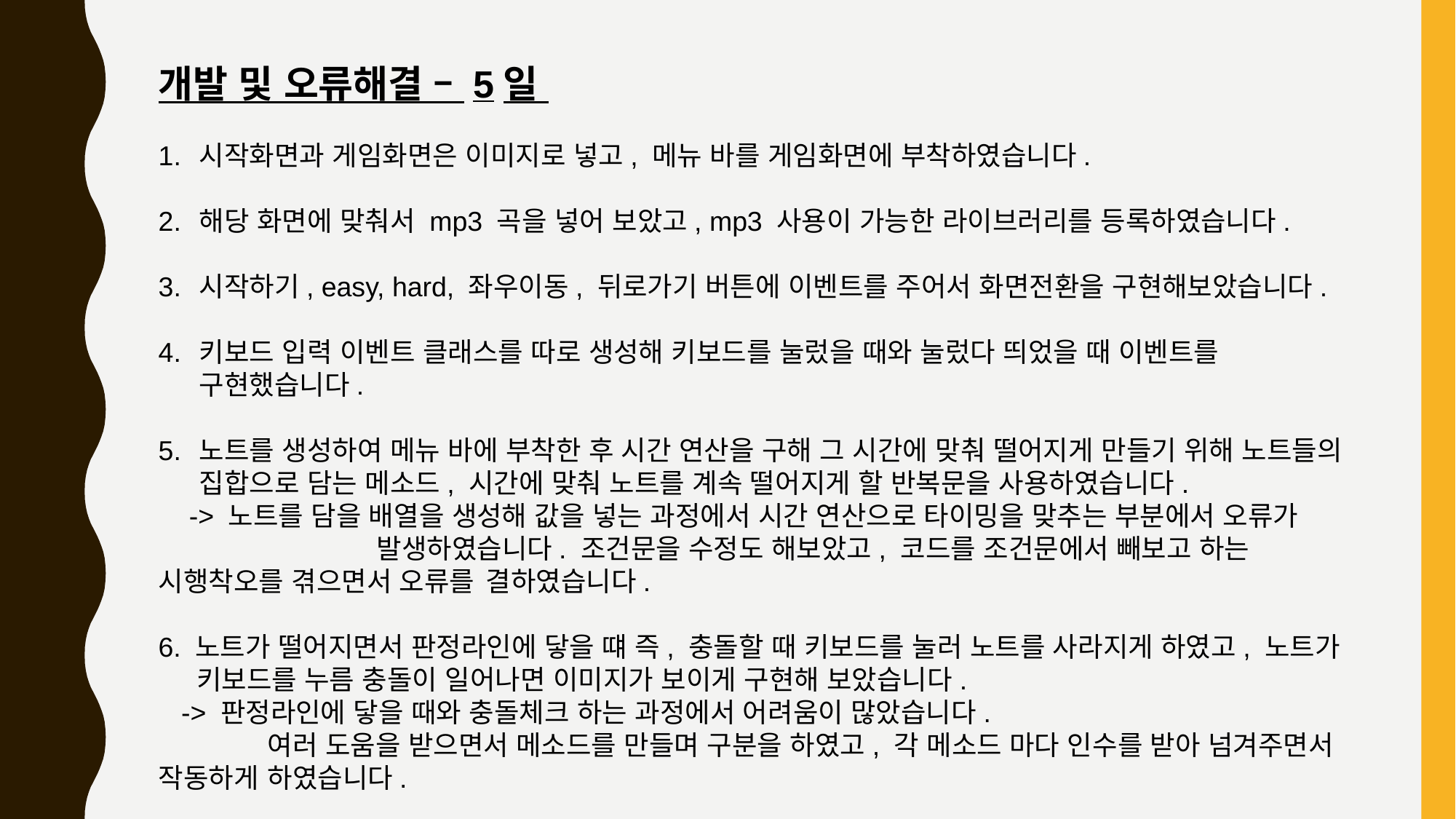

개발 및 오류해결 – 5일

시작화면과 게임화면은 이미지로 넣고, 메뉴 바를 게임화면에 부착하였습니다.

해당 화면에 맞춰서 mp3 곡을 넣어 보았고, mp3 사용이 가능한 라이브러리를 등록하였습니다.

시작하기, easy, hard, 좌우이동, 뒤로가기 버튼에 이벤트를 주어서 화면전환을 구현해보았습니다.

키보드 입력 이벤트 클래스를 따로 생성해 키보드를 눌렀을 때와 눌렀다 띄었을 때 이벤트를 구현했습니다.

노트를 생성하여 메뉴 바에 부착한 후 시간 연산을 구해 그 시간에 맞춰 떨어지게 만들기 위해 노트들의 집합으로 담는 메소드, 시간에 맞춰 노트를 계속 떨어지게 할 반복문을 사용하였습니다.
    -> 노트를 담을 배열을 생성해 값을 넣는 과정에서 시간 연산으로 타이밍을 맞추는 부분에서 오류가 	    	발생하였습니다. 조건문을 수정도 해보았고, 코드를 조건문에서 빼보고 하는 시행착오를 겪으면서 오류를 	결하였습니다.

6. 노트가 떨어지면서 판정라인에 닿을 떄 즉, 충돌할 때 키보드를 눌러 노트를 사라지게 하였고, 노트가       키보드를 누름 충돌이 일어나면 이미지가 보이게 구현해 보았습니다.
   -> 판정라인에 닿을 때와 충돌체크 하는 과정에서 어려움이 많았습니다.
	여러 도움을 받으면서 메소드를 만들며 구분을 하였고, 각 메소드 마다 인수를 받아 넘겨주면서 작동하게 	하였습니다.